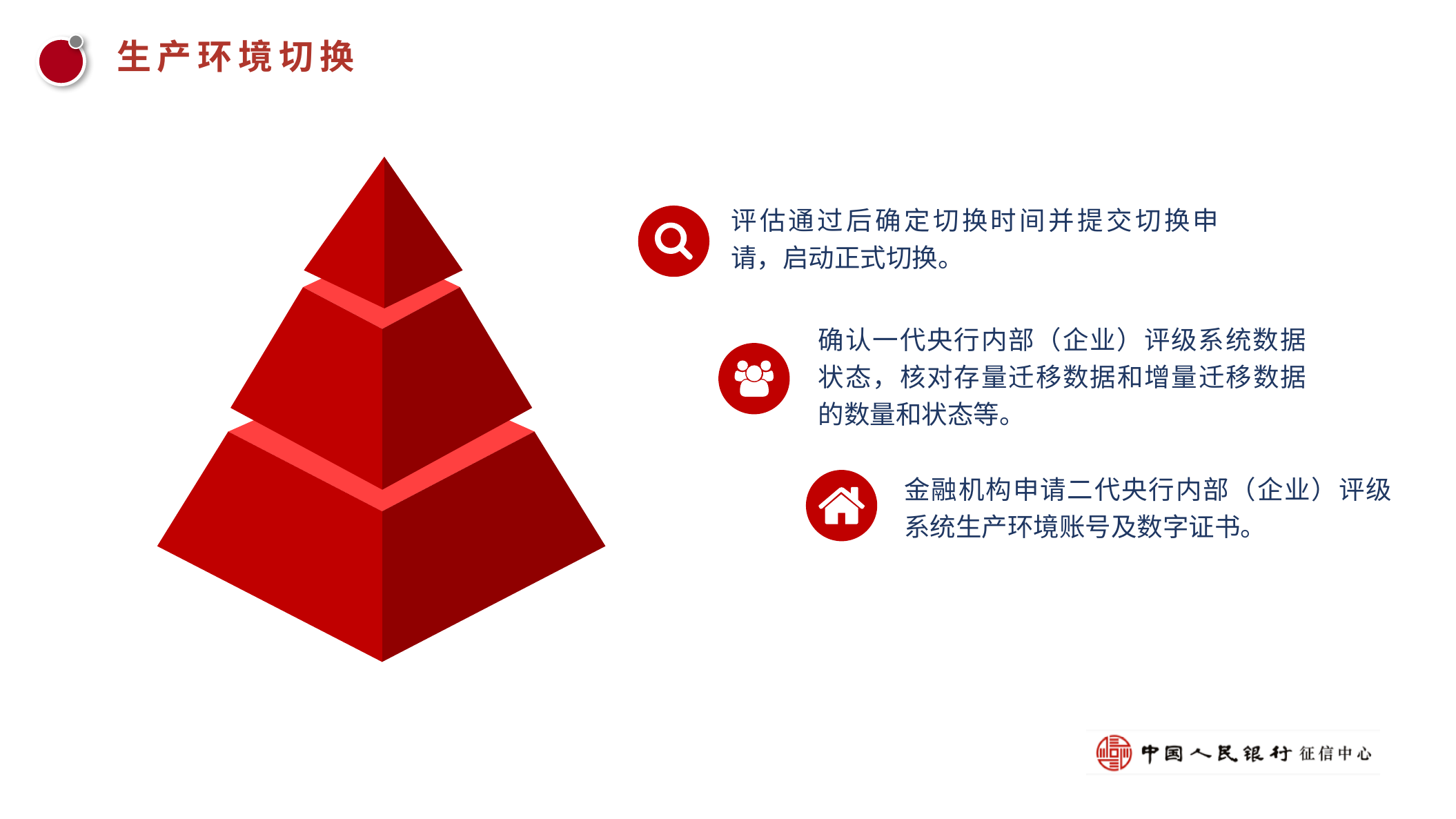

生产环境切换

评估通过后确定切换时间并提交切换申请，启动正式切换。

确认一代央行内部（企业）评级系统数据状态，核对存量迁移数据和增量迁移数据的数量和状态等。

金融机构申请二代央行内部（企业）评级系统生产环境账号及数字证书。